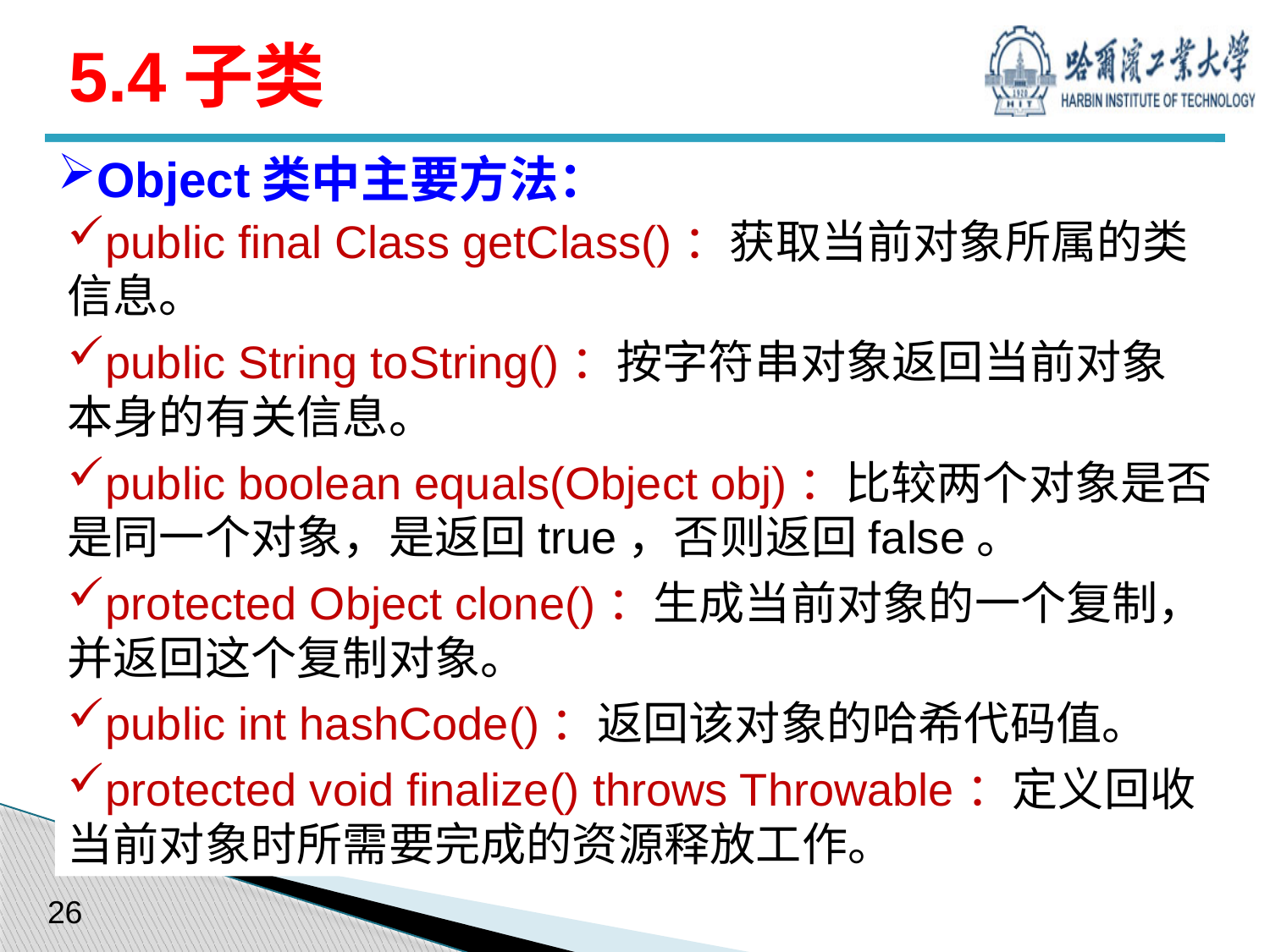

# 5.4子类
Object类中主要方法：
public final Class getClass()：获取当前对象所属的类信息。
public String toString()：按字符串对象返回当前对象本身的有关信息。
public boolean equals(Object obj)：比较两个对象是否是同一个对象，是返回true，否则返回false。
protected Object clone()：生成当前对象的一个复制，并返回这个复制对象。
public int hashCode()：返回该对象的哈希代码值。
protected void finalize() throws Throwable：定义回收当前对象时所需要完成的资源释放工作。